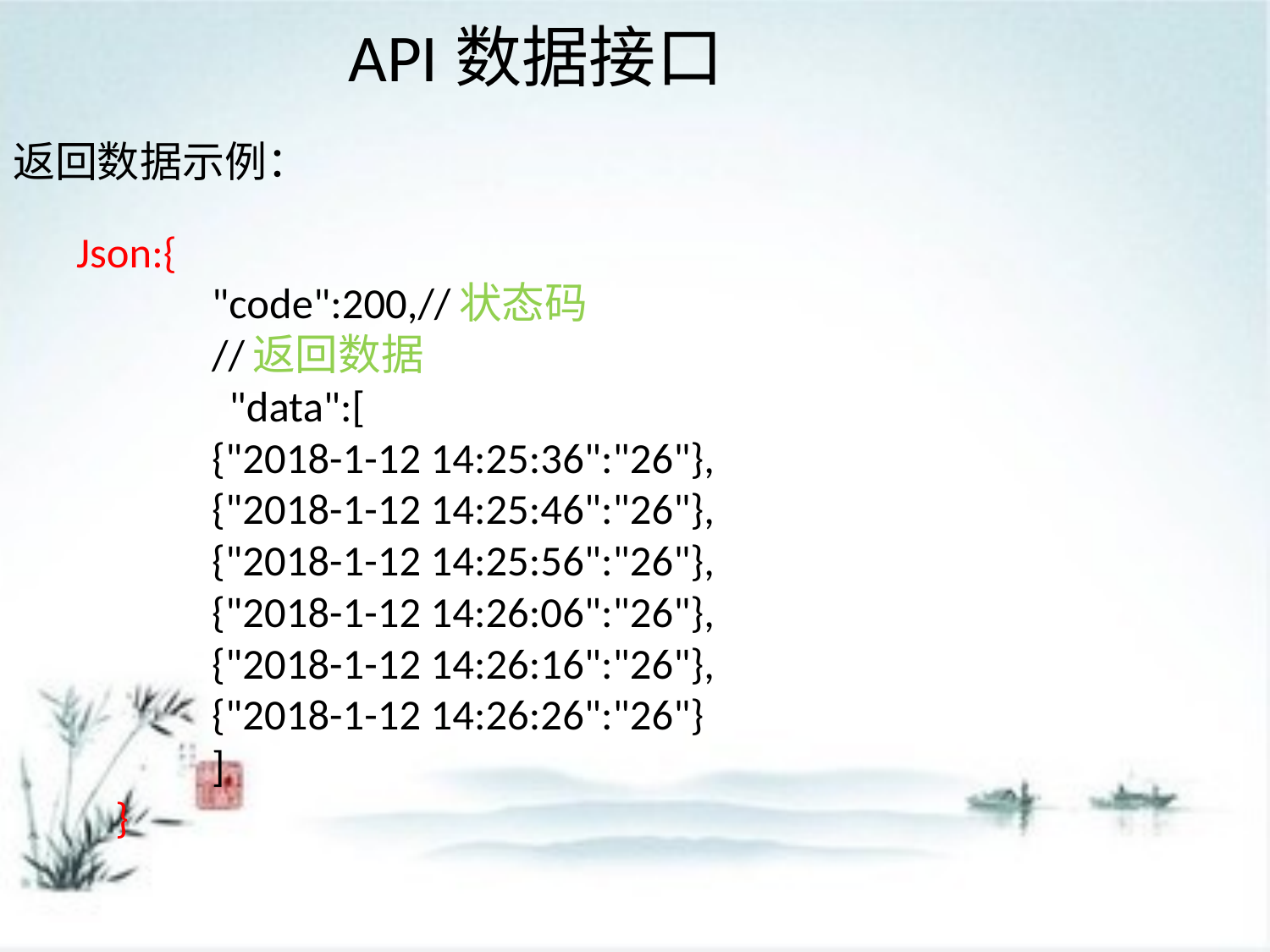

# API数据接口
返回数据示例：
Json:{
  	"code":200,//状态码
  	//返回数据
 	 "data":[
    			{"2018-1-12 14:25:36":"26"},
    			{"2018-1-12 14:25:46":"26"},
    			{"2018-1-12 14:25:56":"26"},
    			{"2018-1-12 14:26:06":"26"},
    			{"2018-1-12 14:26:16":"26"},
    			{"2018-1-12 14:26:26":"26"}
  		]
}